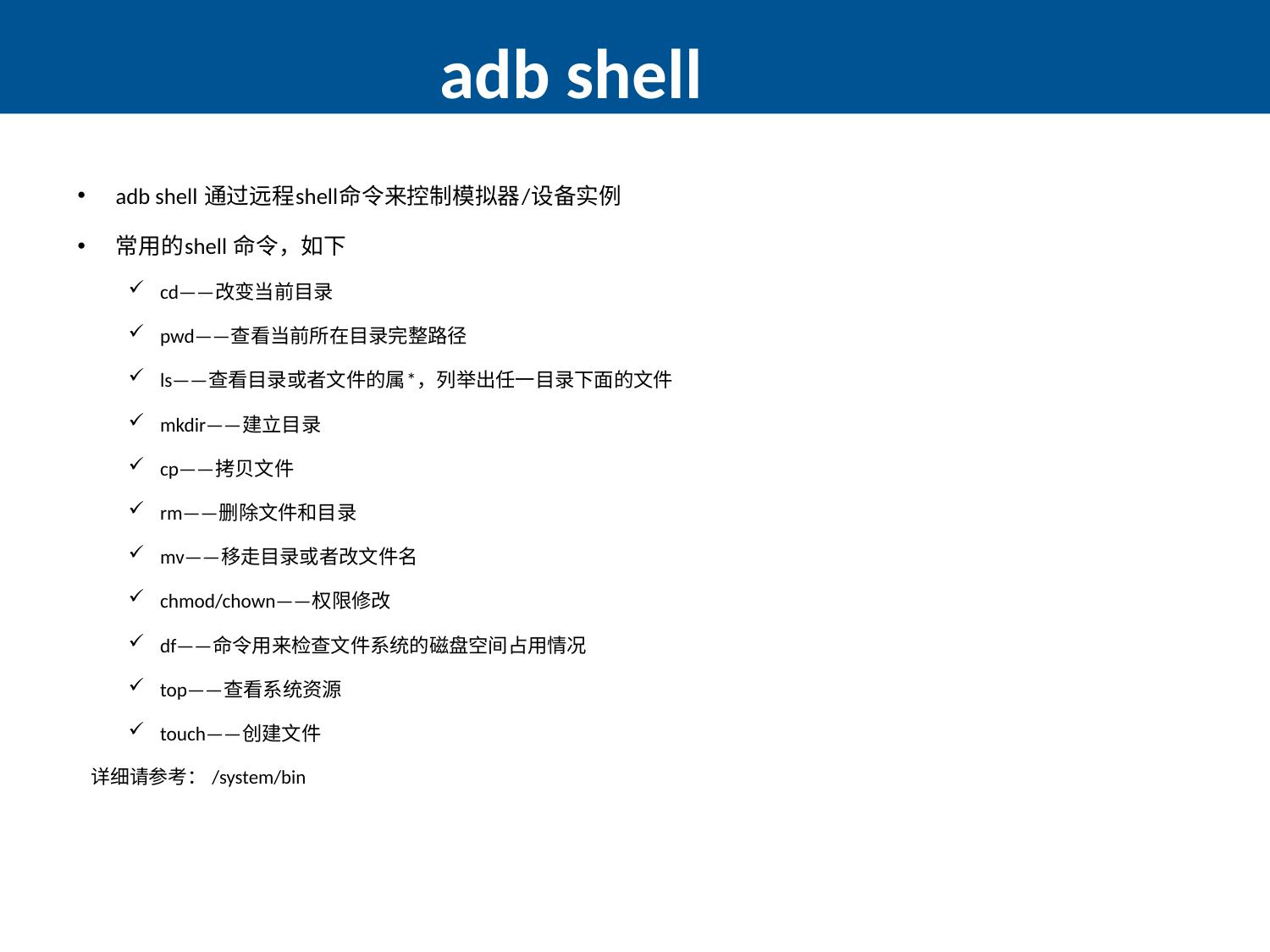

# adb shell
adb shell 通过远程shell命令来控制模拟器/设备实例
常用的shell 命令，如下
cd——改变当前目录
pwd——查看当前所在目录完整路径
ls——查看目录或者文件的属*，列举出任一目录下面的文件
mkdir——建立目录
cp——拷贝文件
rm——删除文件和目录
mv——移走目录或者改文件名
chmod/chown——权限修改
df——命令用来检查文件系统的磁盘空间占用情况
top——查看系统资源
touch——创建文件
   详细请参考： /system/bin